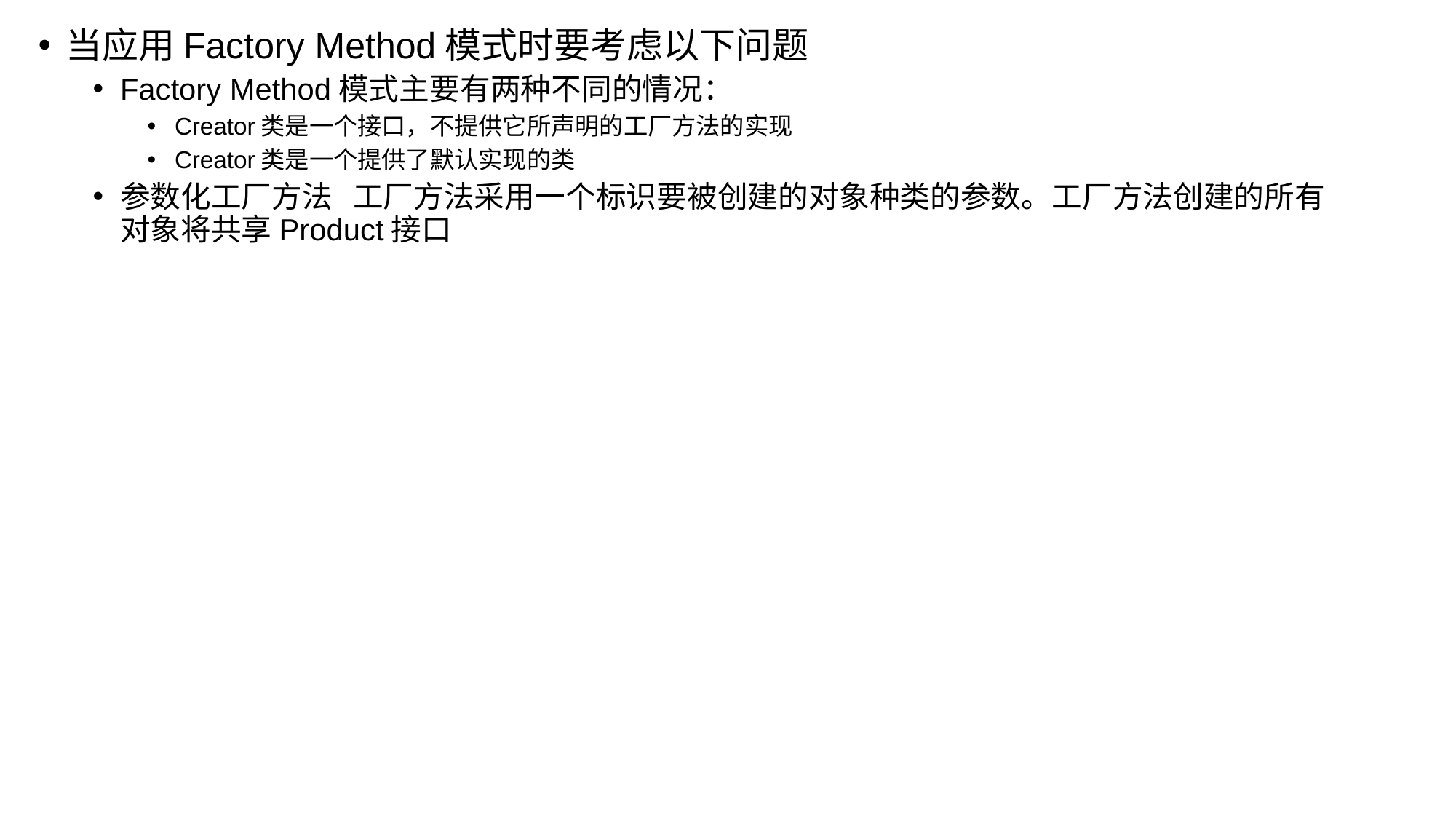

当应用Factory Method模式时要考虑以下问题
Factory Method模式主要有两种不同的情况：
Creator类是一个接口，不提供它所声明的工厂方法的实现
Creator类是一个提供了默认实现的类
参数化工厂方法   工厂方法采用一个标识要被创建的对象种类的参数。工厂方法创建的所有对象将共享Product接口